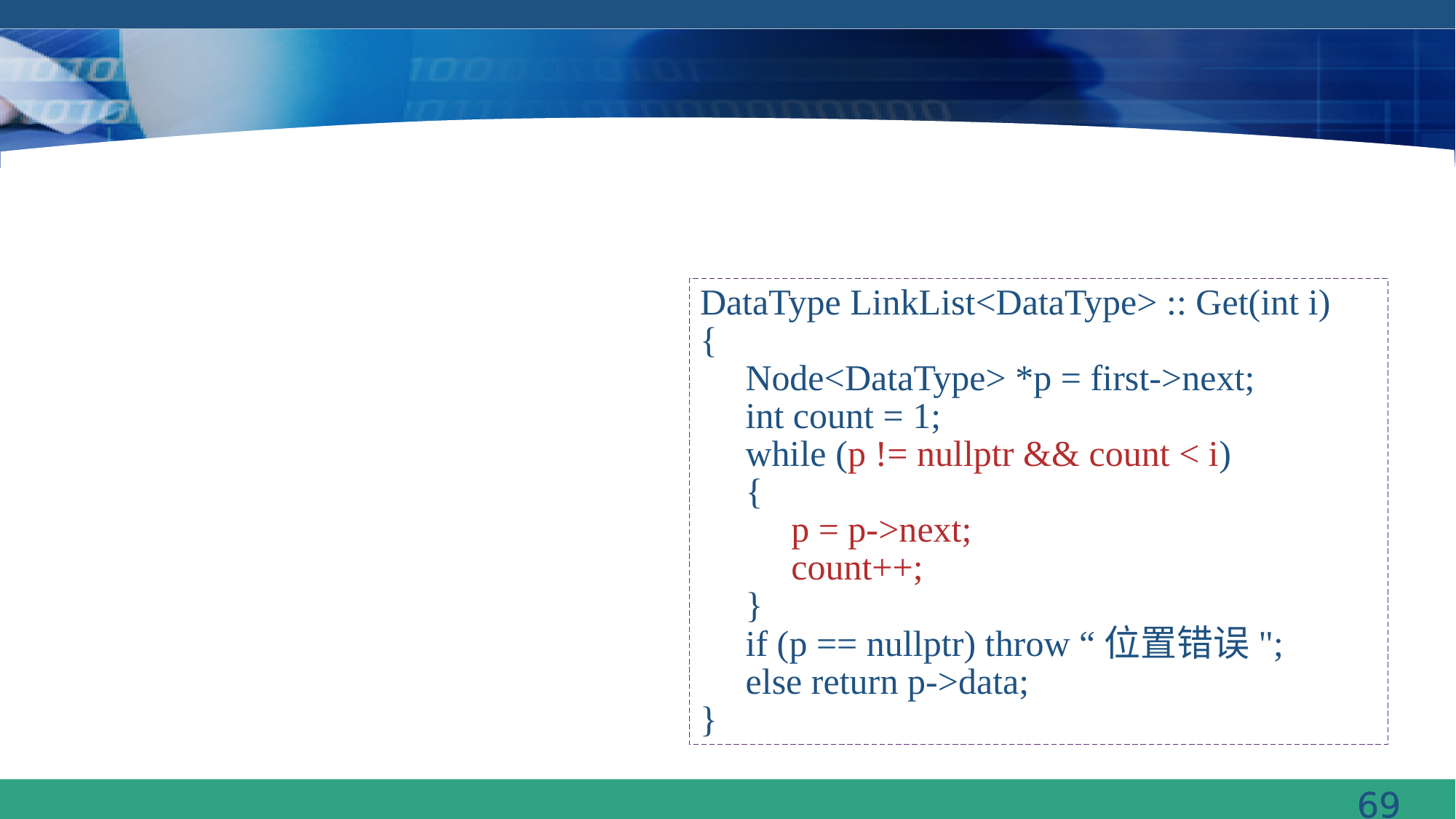

DataType LinkList<DataType> :: Get(int i)
{
     Node<DataType> *p = first->next;
     int count = 1;
     while (p != nullptr && count < i)
     {
          p = p->next;
          count++;
     }
     if (p == nullptr) throw “位置错误";
     else return p->data;
}